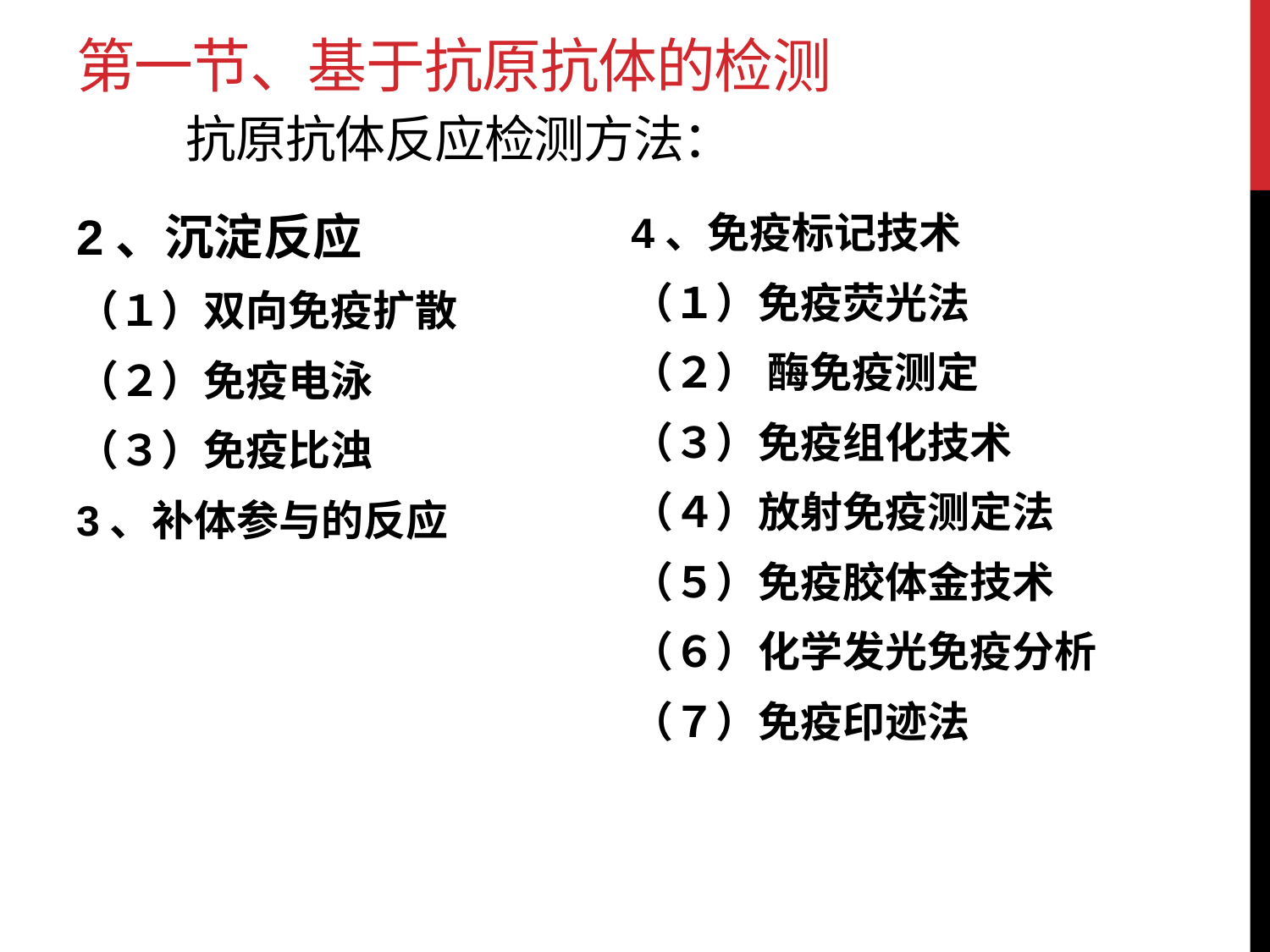

# 第一节、基于抗原抗体的检测 抗原抗体反应检测方法：
2、沉淀反应
（１）双向免疫扩散
（２）免疫电泳
（３）免疫比浊
3、补体参与的反应
4、免疫标记技术
（１）免疫荧光法
（２） 酶免疫测定
（３）免疫组化技术
（４）放射免疫测定法
（５）免疫胶体金技术
（６）化学发光免疫分析
（７）免疫印迹法